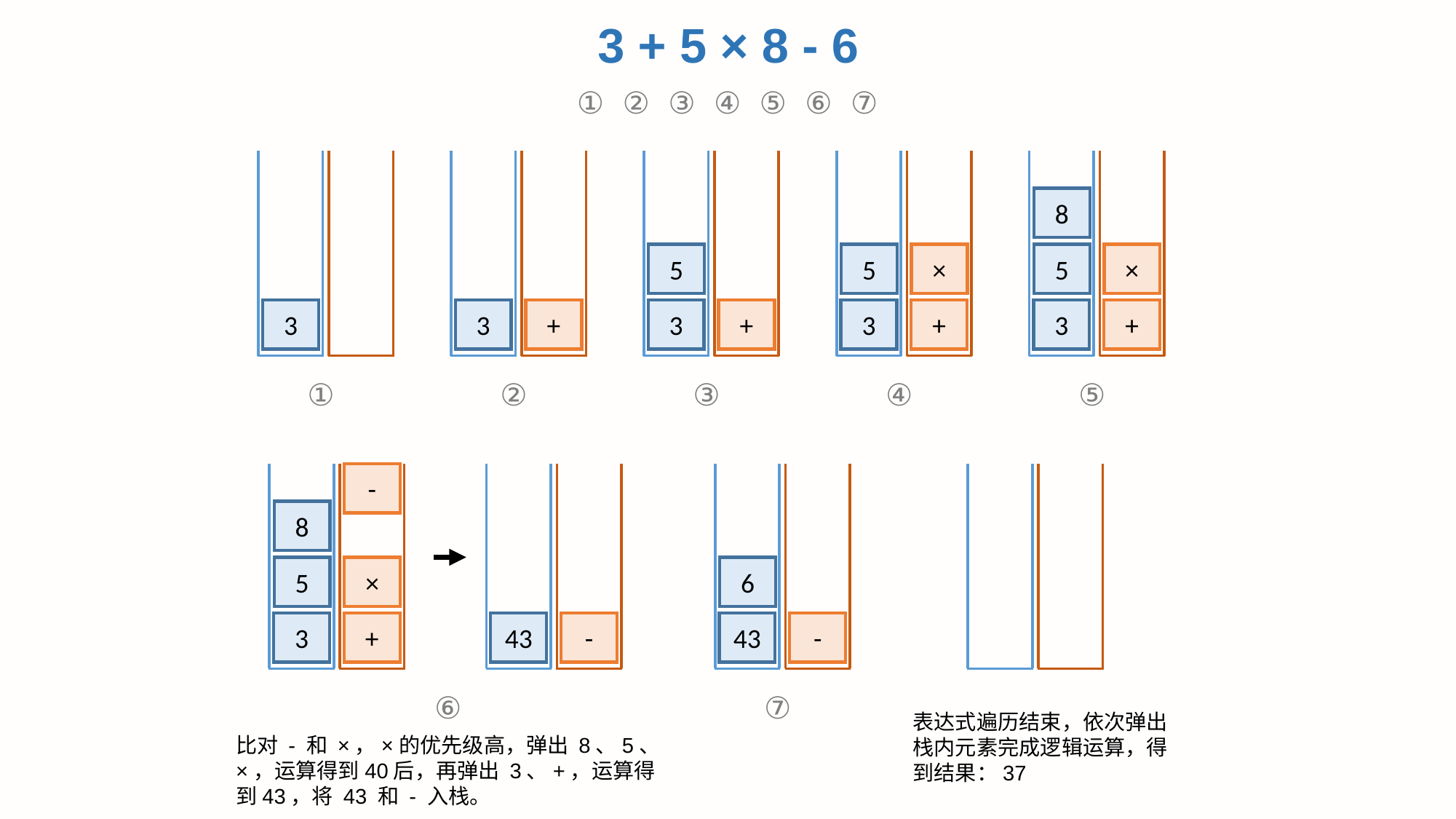

3 + 5 × 8 - 6
①
②
③
④
⑤
⑥
⑦
3
①
3
+
②
5
3
+
③
5
×
3
+
④
8
5
×
3
+
⑤
-
8
5
×
3
+
43
-
6
43
-
⑦
⑥
表达式遍历结束，依次弹出栈内元素完成逻辑运算，得到结果：37
比对 - 和 ×，×的优先级高，弹出 8、5、×，运算得到40后，再弹出 3、+，运算得到43，将 43 和 - 入栈。